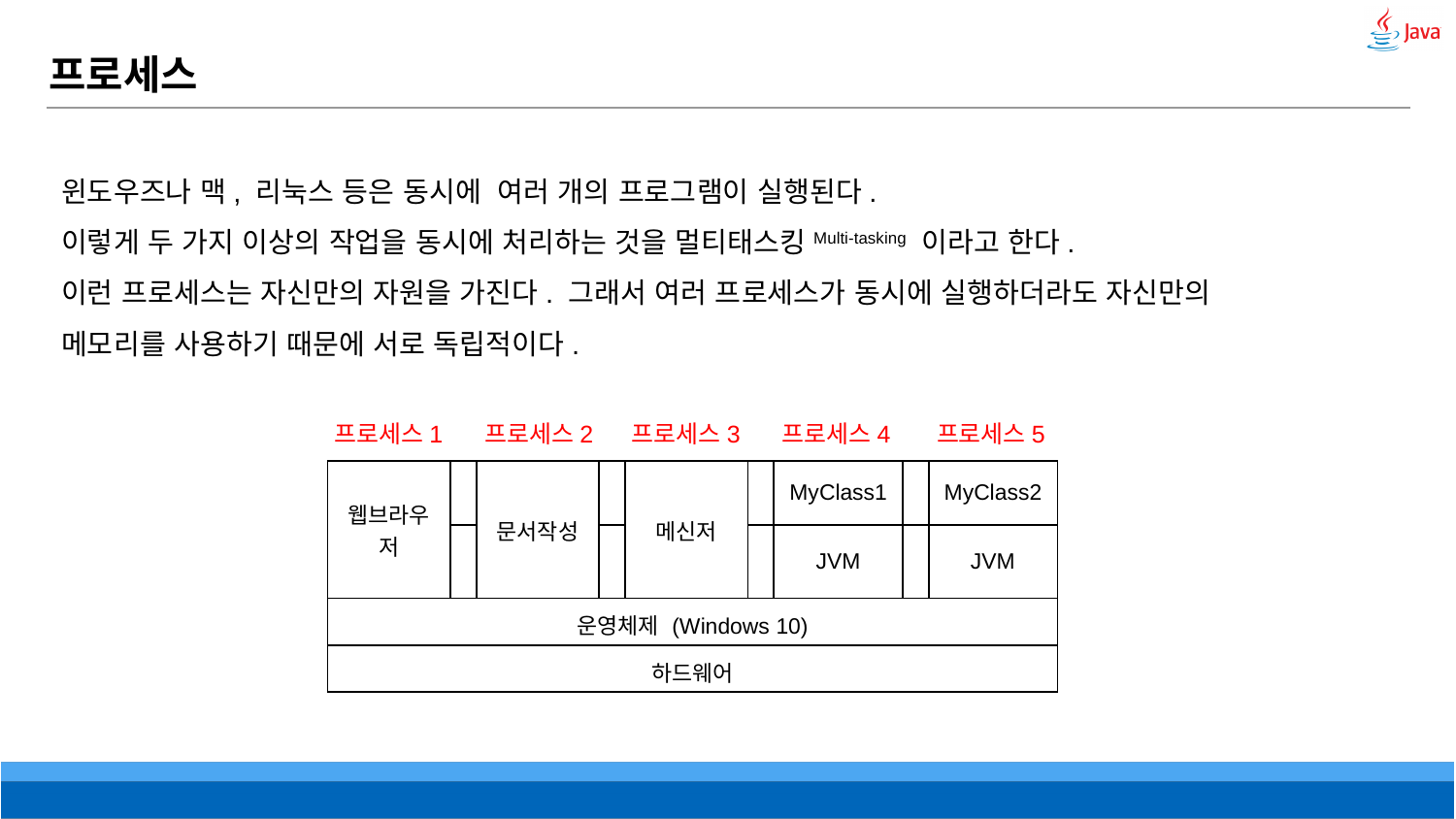

# 프로세스
윈도우즈나 맥, 리눅스 등은 동시에  여러 개의 프로그램이 실행된다.
이렇게 두 가지 이상의 작업을 동시에 처리하는 것을 멀티태스킹Multi-tasking 이라고 한다.
이런 프로세스는 자신만의 자원을 가진다. 그래서 여러 프로세스가 동시에 실행하더라도 자신만의 메모리를 사용하기 때문에 서로 독립적이다.
프로세스1
프로세스2
프로세스3
프로세스4
프로세스5
| 웹브라우저 |  | 문서작성 |  | 메신저 |  | MyClass1 |  | MyClass2 |
| --- | --- | --- | --- | --- | --- | --- | --- | --- |
|  |  |  |  |  |  | JVM |  | JVM |
| 운영체제 (Windows 10) |  |  |  |  |  |  |  |  |
| 하드웨어 |  |  |  |  |  |  |  |  |